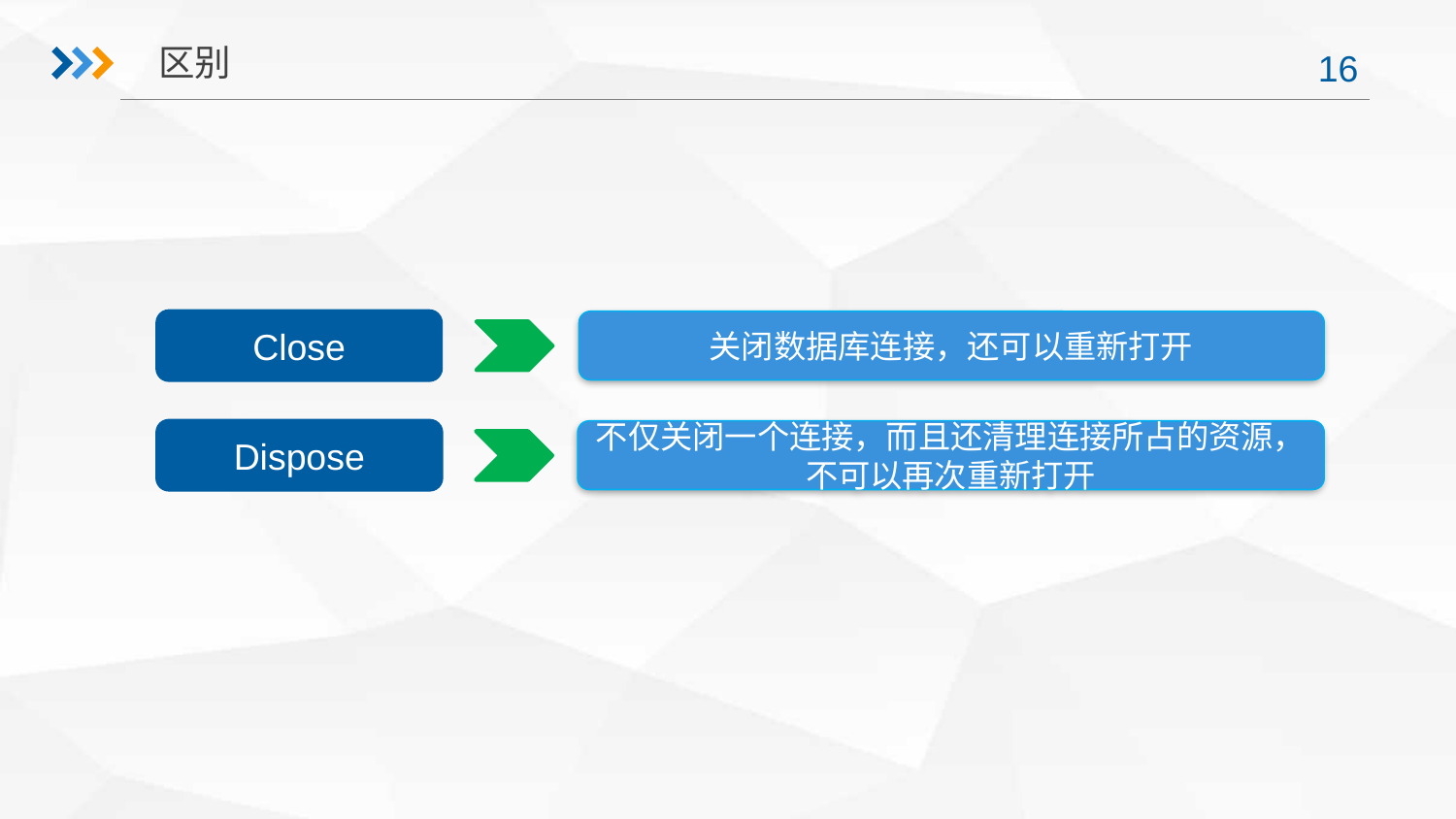

区别
Close
关闭数据库连接，还可以重新打开

Dispose
不仅关闭一个连接，而且还清理连接所占的资源，不可以再次重新打开